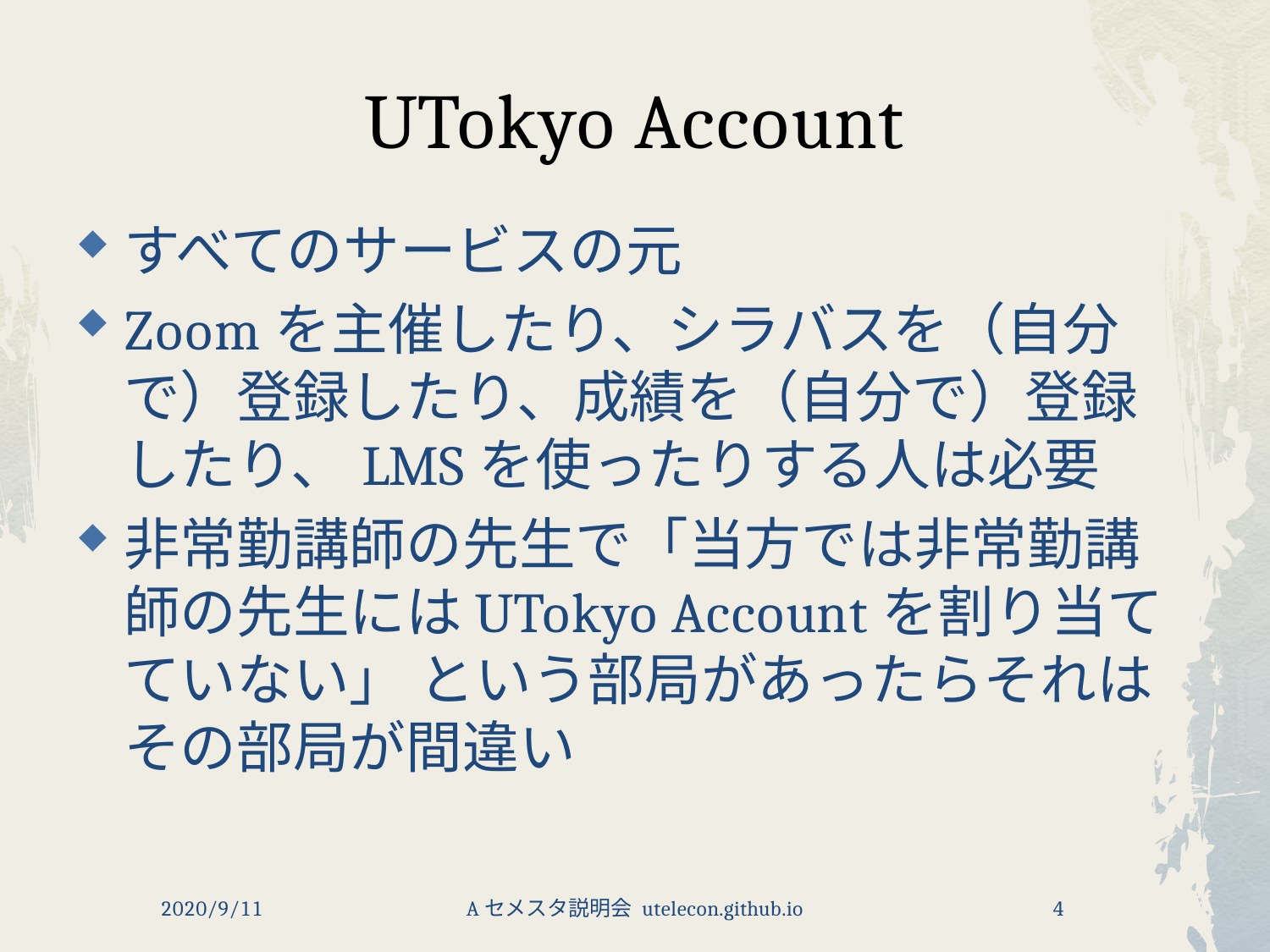

# UTokyo Account
すべてのサービスの元
Zoomを主催したり、シラバスを（自分で）登録したり、成績を（自分で）登録したり、LMSを使ったりする人は必要
非常勤講師の先生で「当方では非常勤講師の先生にはUTokyo Accountを割り当てていない」 という部局があったらそれはその部局が間違い
2020/9/11
Aセメスタ説明会 utelecon.github.io
4